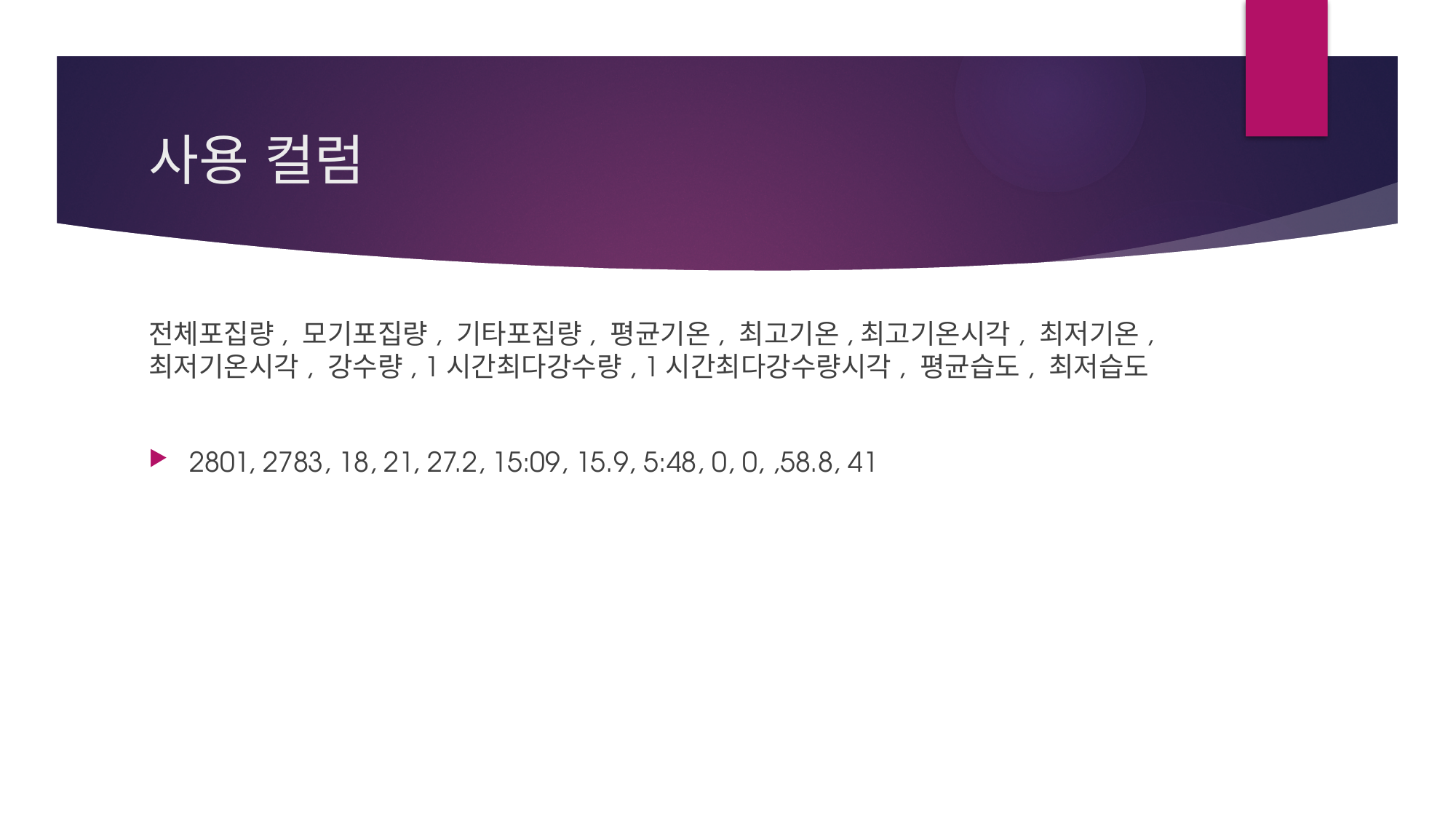

# 사용 컬럼
전체포집량, 모기포집량, 기타포집량, 평균기온, 최고기온,최고기온시각, 최저기온,  최저기온시각, 강수량, 1시간최다강수량, 1시간최다강수량시각, 평균습도, 최저습도

2801, 2783, 18, 21, 27.2, 15:09, 15.9, 5:48, 0, 0, ,58.8, 41